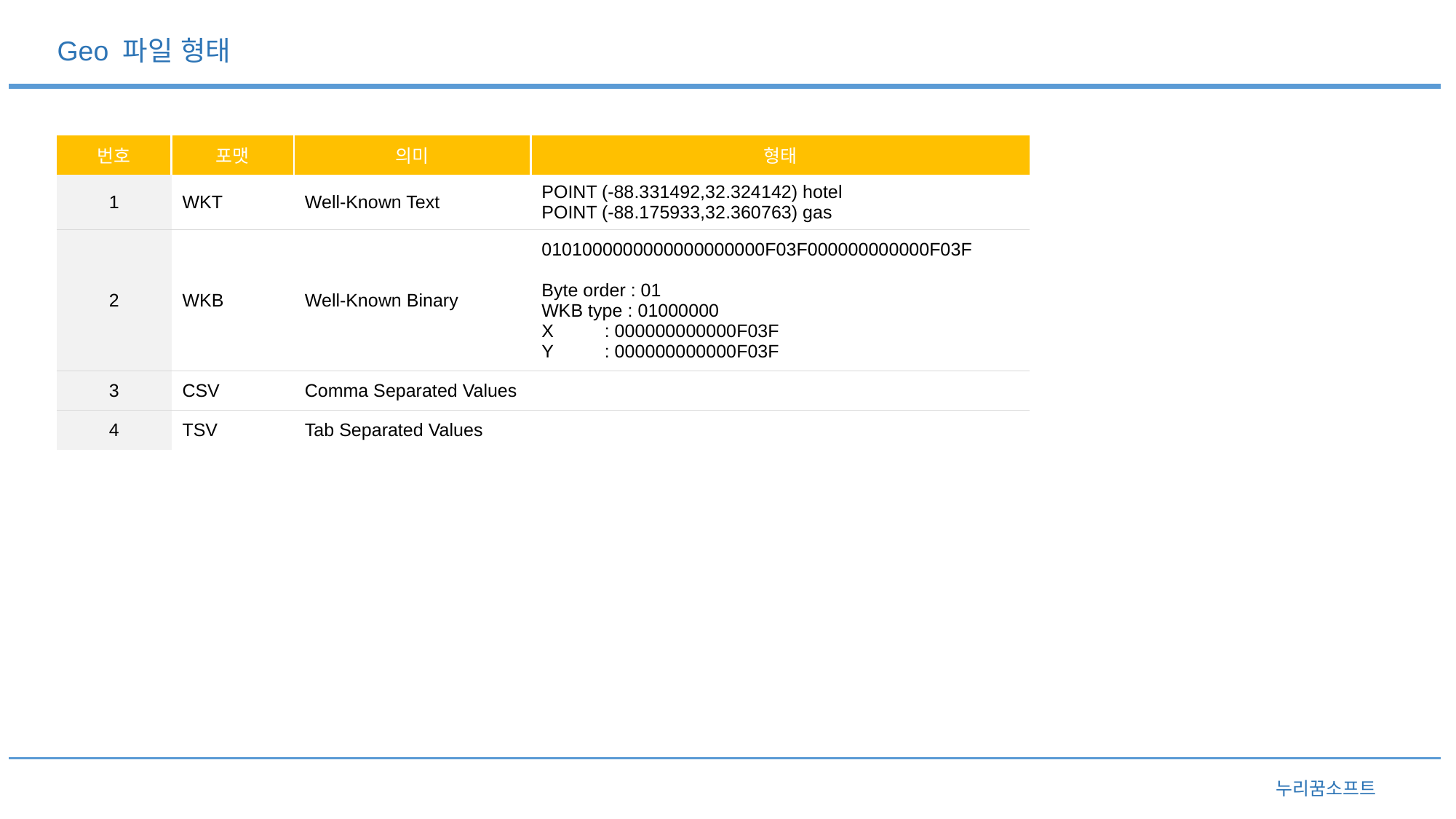

Geo 파일 형태
| 번호 | 포맷 | 의미 | 형태 |
| --- | --- | --- | --- |
| 1 | WKT | Well-Known Text | POINT (-88.331492,32.324142) hotel POINT (-88.175933,32.360763) gas |
| 2 | WKB | Well-Known Binary | 0101000000000000000000F03F000000000000F03F Byte order : 01 WKB type : 01000000 X          : 000000000000F03F Y          : 000000000000F03F |
| 3 | CSV | Comma Separated Values |  |
| 4 | TSV | Tab Separated Values |  |
누리꿈소프트